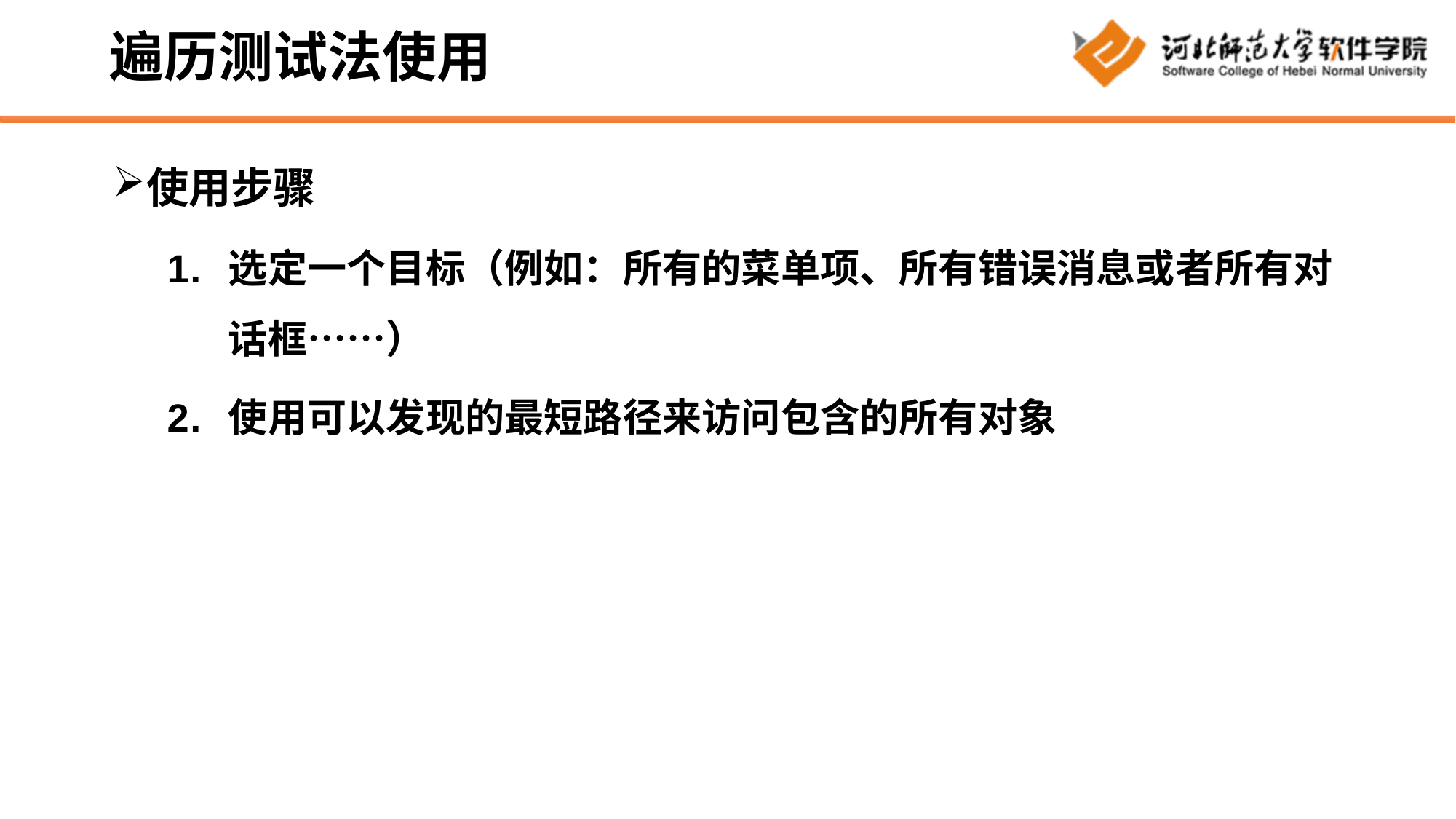

# 遍历测试法使用
使用步骤
选定一个目标（例如：所有的菜单项、所有错误消息或者所有对话框……）
使用可以发现的最短路径来访问包含的所有对象